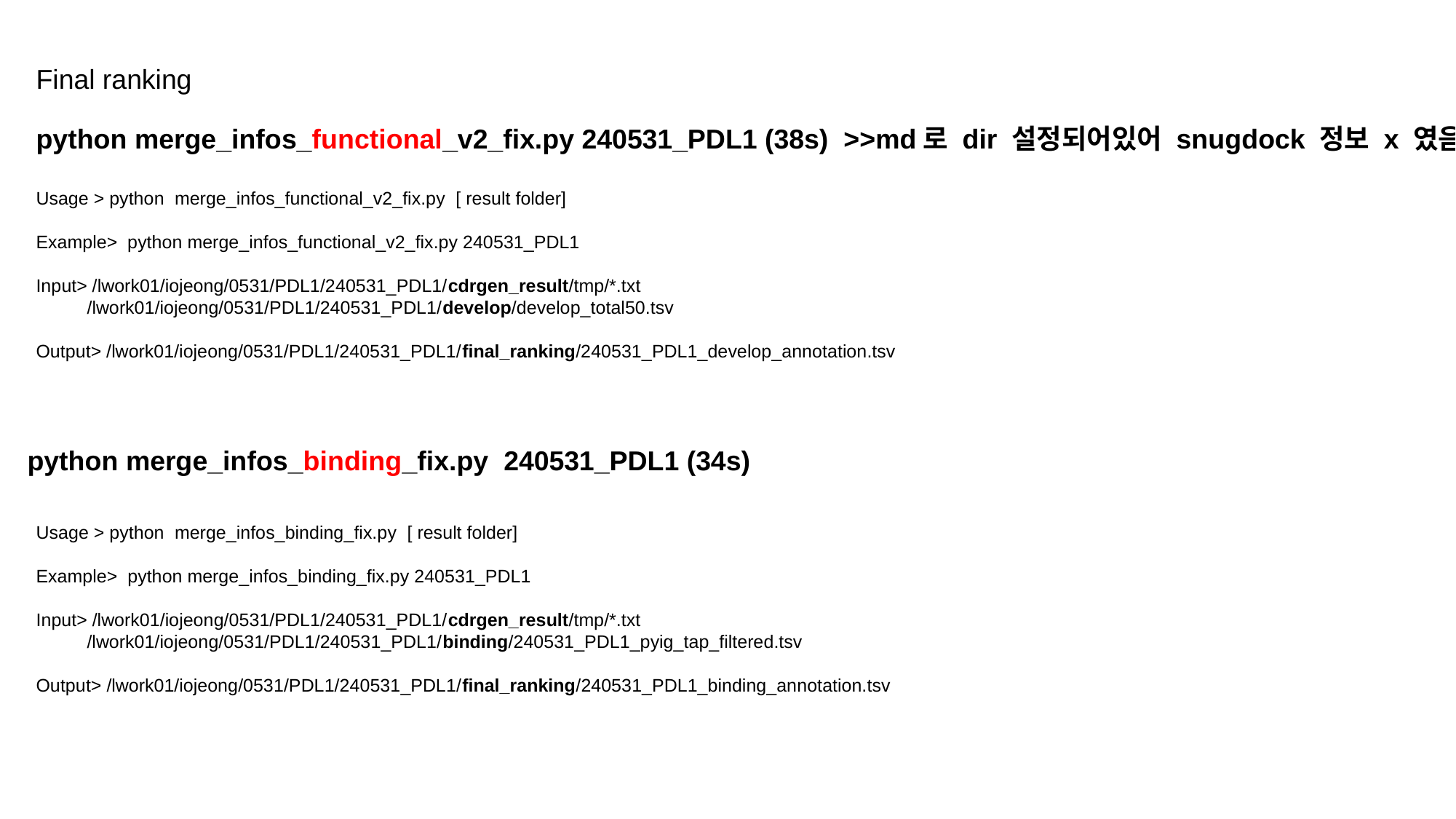

Final ranking
python merge_infos_functional_v2_fix.py 240531_PDL1 (38s)  >>md로 dir 설정되어있어 snugdock 정보 x 였음

Usage > python  merge_infos_functional_v2_fix.py  [ result folder]

Example>  python merge_infos_functional_v2_fix.py 240531_PDL1

Input> /lwork01/iojeong/0531/PDL1/240531_PDL1/cdrgen_result/tmp/*.txt
          /lwork01/iojeong/0531/PDL1/240531_PDL1/develop/develop_total50.tsv

Output> /lwork01/iojeong/0531/PDL1/240531_PDL1/final_ranking/240531_PDL1_develop_annotation.tsv
python merge_infos_binding_fix.py  240531_PDL1 (34s)
Usage > python  merge_infos_binding_fix.py  [ result folder]

Example>  python merge_infos_binding_fix.py 240531_PDL1

Input> /lwork01/iojeong/0531/PDL1/240531_PDL1/cdrgen_result/tmp/*.txt
          /lwork01/iojeong/0531/PDL1/240531_PDL1/binding/240531_PDL1_pyig_tap_filtered.tsv

Output> /lwork01/iojeong/0531/PDL1/240531_PDL1/final_ranking/240531_PDL1_binding_annotation.tsv